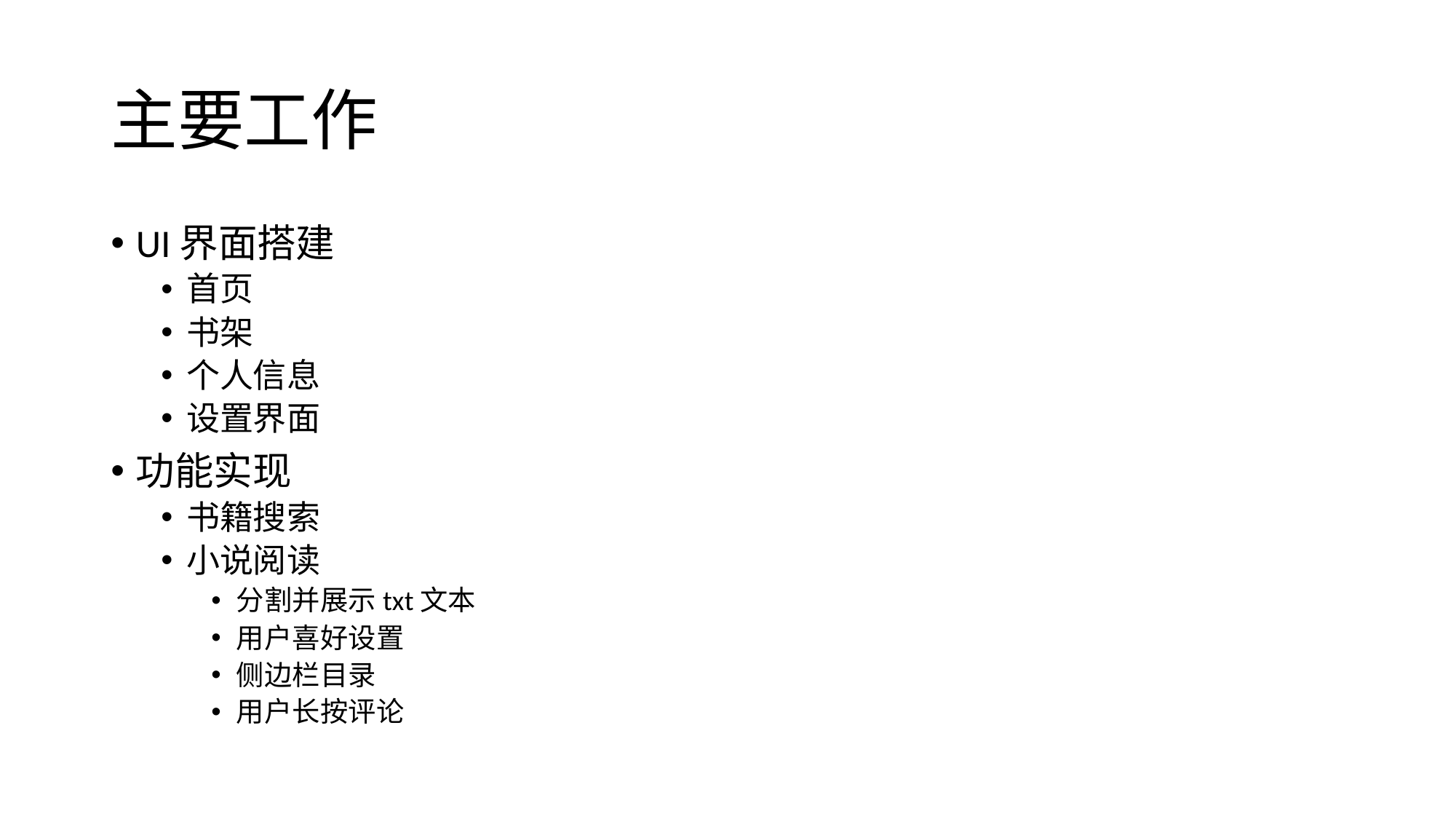

# 主要工作
UI界面搭建
首页
书架
个人信息
设置界面
功能实现
书籍搜索
小说阅读
分割并展示txt文本
用户喜好设置
侧边栏目录
用户长按评论